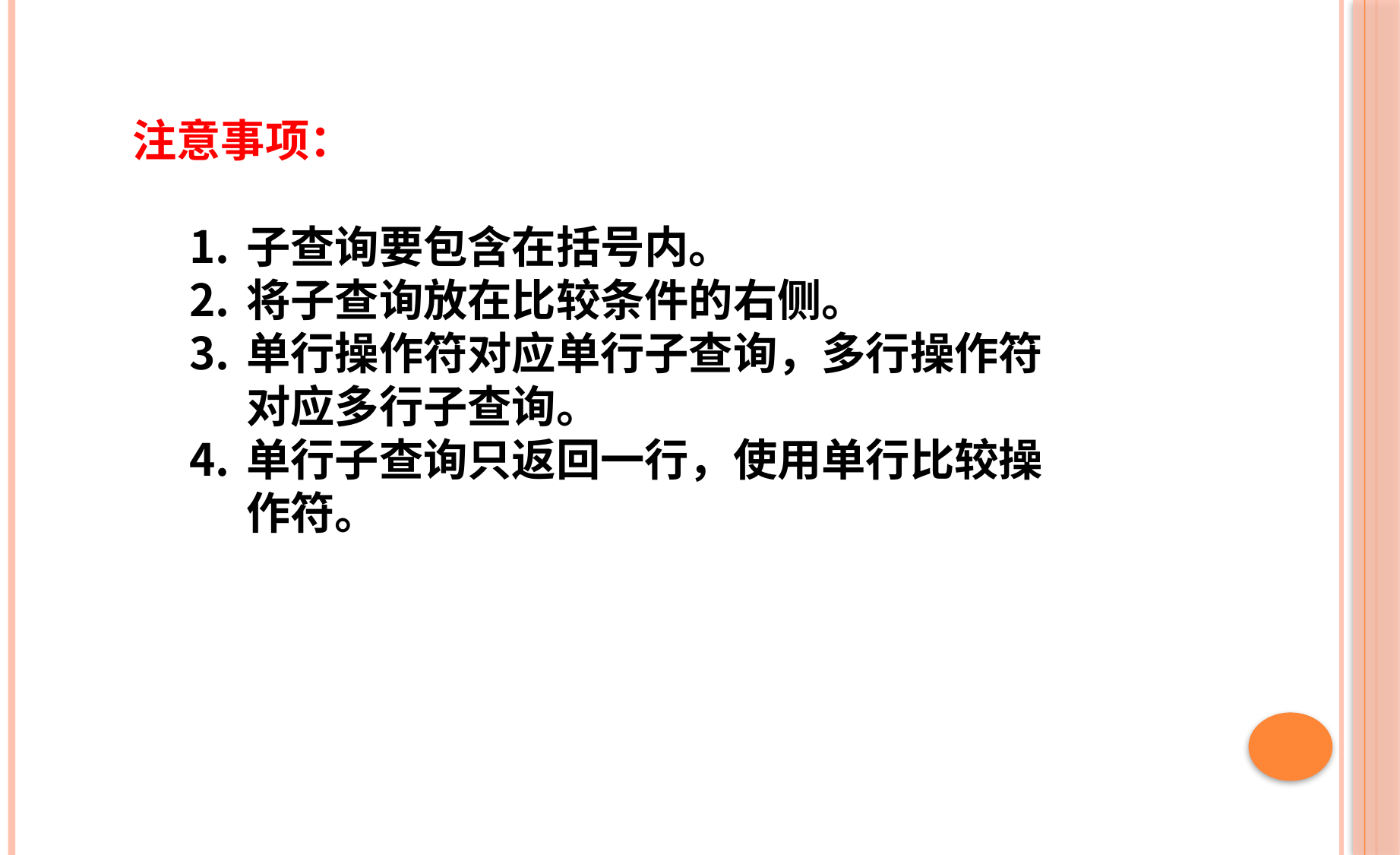

注意事项：

子查询要包含在括号内。
将子查询放在比较条件的右侧。
单行操作符对应单行子查询，多行操作符对应多行子查询。
单行子查询只返回一行，使用单行比较操作符。